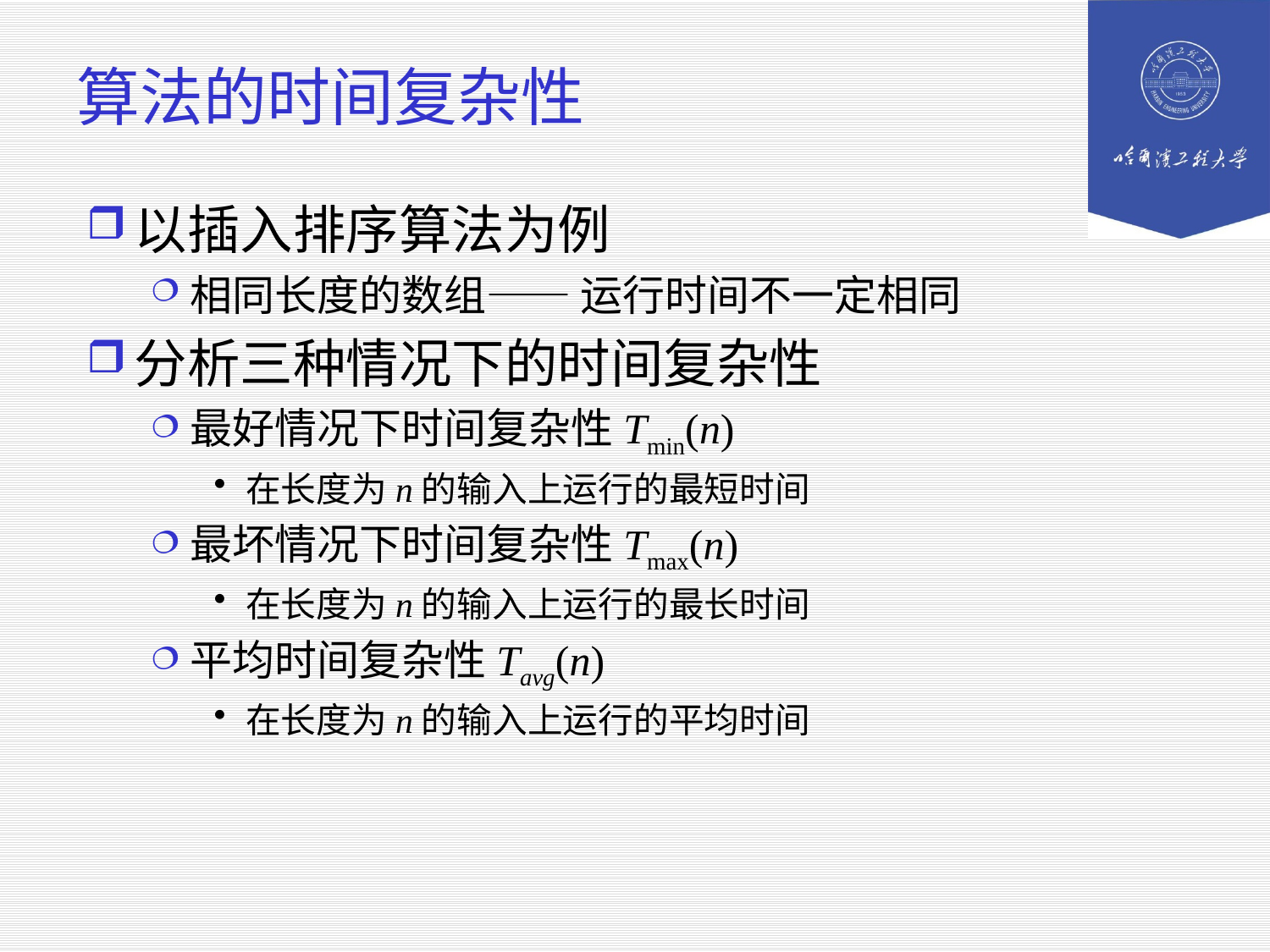

# 算法的时间复杂性
以插入排序算法为例
相同长度的数组—— 运行时间不一定相同
分析三种情况下的时间复杂性
最好情况下时间复杂性Tmin(n)
在长度为n的输入上运行的最短时间
最坏情况下时间复杂性Tmax(n)
在长度为n的输入上运行的最长时间
平均时间复杂性Tavg(n)
在长度为n的输入上运行的平均时间